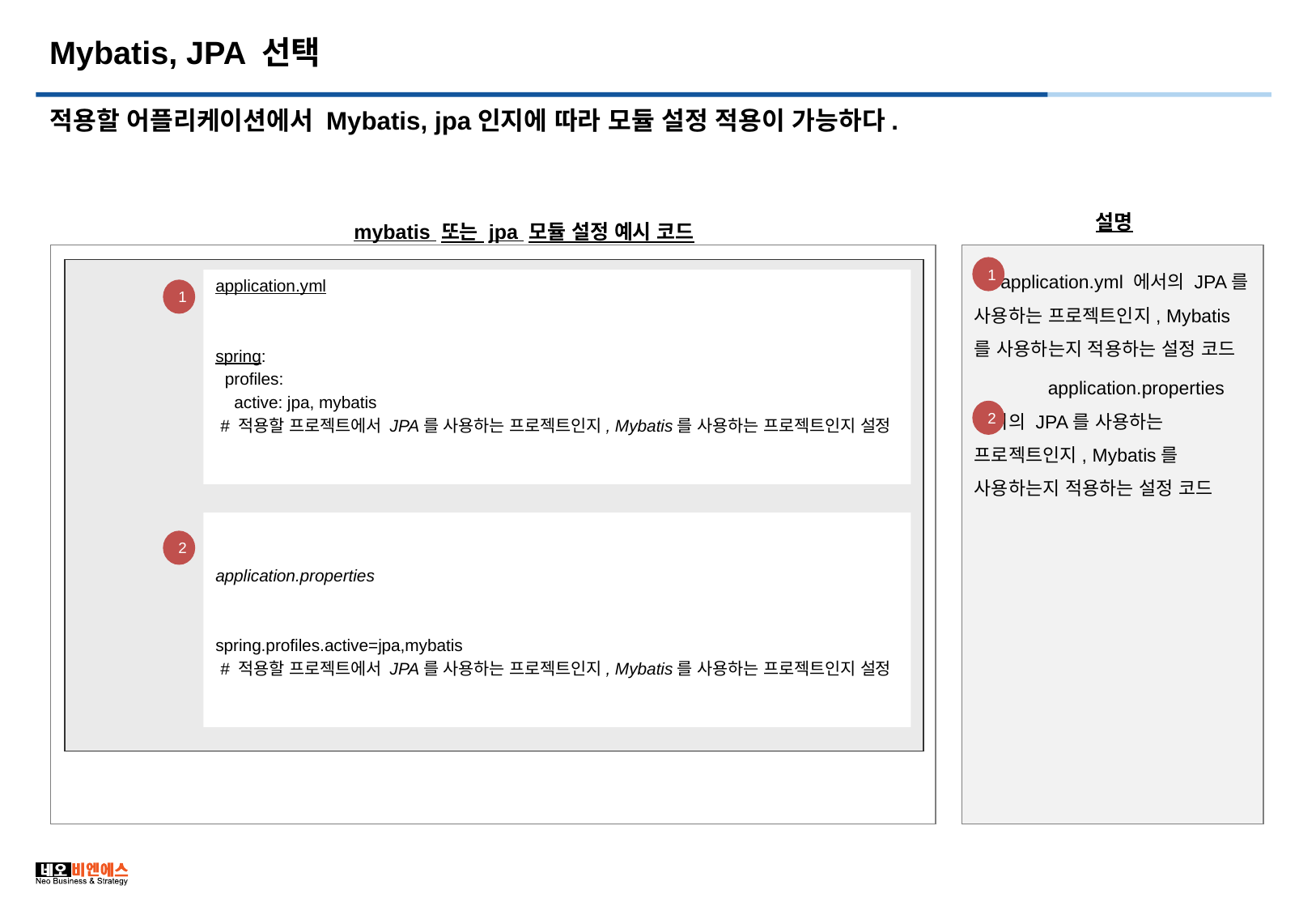

# Mybatis, JPA 선택
적용할 어플리케이션에서 Mybatis, jpa인지에 따라 모듈 설정 적용이 가능하다.

설명
mybatis 또는 jpa 모듈 설정 예시 코드

     application.yml 에서의 JPA를 사용하는 프로젝트인지, Mybatis를 사용하는지 적용하는 설정 코드
              application.properties에서의 JPA를 사용하는 프로젝트인지, Mybatis를 사용하는지 적용하는 설정 코드

1

application.yml

spring:
  profiles:
    active: jpa, mybatis
 # 적용할 프로젝트에서 JPA를 사용하는 프로젝트인지, Mybatis를 사용하는 프로젝트인지 설정

1

2
application.properties

spring.profiles.active=jpa,mybatis
 # 적용할 프로젝트에서 JPA를 사용하는 프로젝트인지, Mybatis를 사용하는 프로젝트인지 설정
3
2